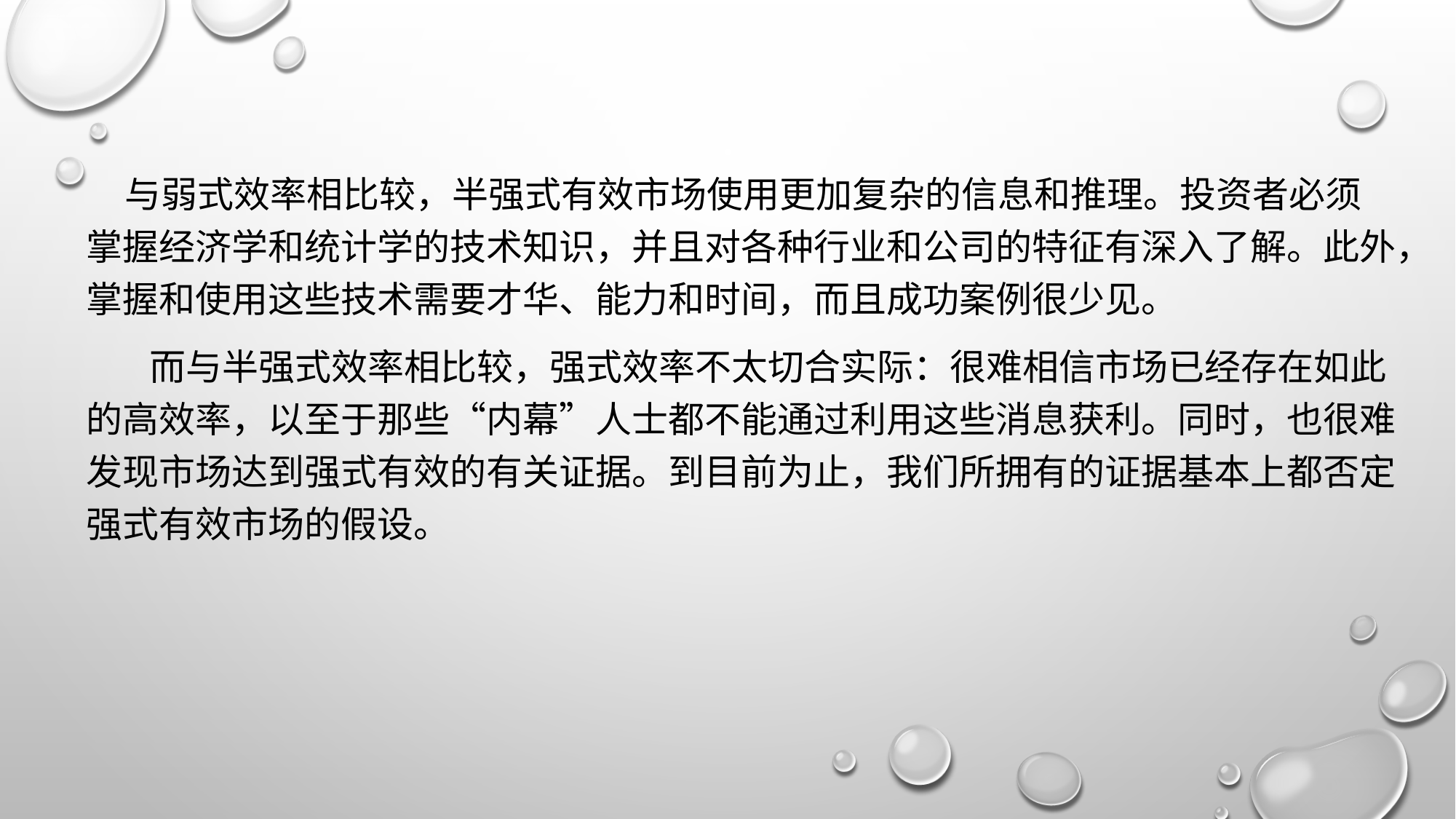

与弱式效率相比较，半强式有效市场使用更加复杂的信息和推理。投资者必须掌握经济学和统计学的技术知识，并且对各种行业和公司的特征有深入了解。此外，掌握和使用这些技术需要才华、能力和时间，而且成功案例很少见。
          而与半强式效率相比较，强式效率不太切合实际：很难相信市场已经存在如此的高效率，以至于那些“内幕”人士都不能通过利用这些消息获利。同时，也很难发现市场达到强式有效的有关证据。到目前为止，我们所拥有的证据基本上都否定强式有效市场的假设。